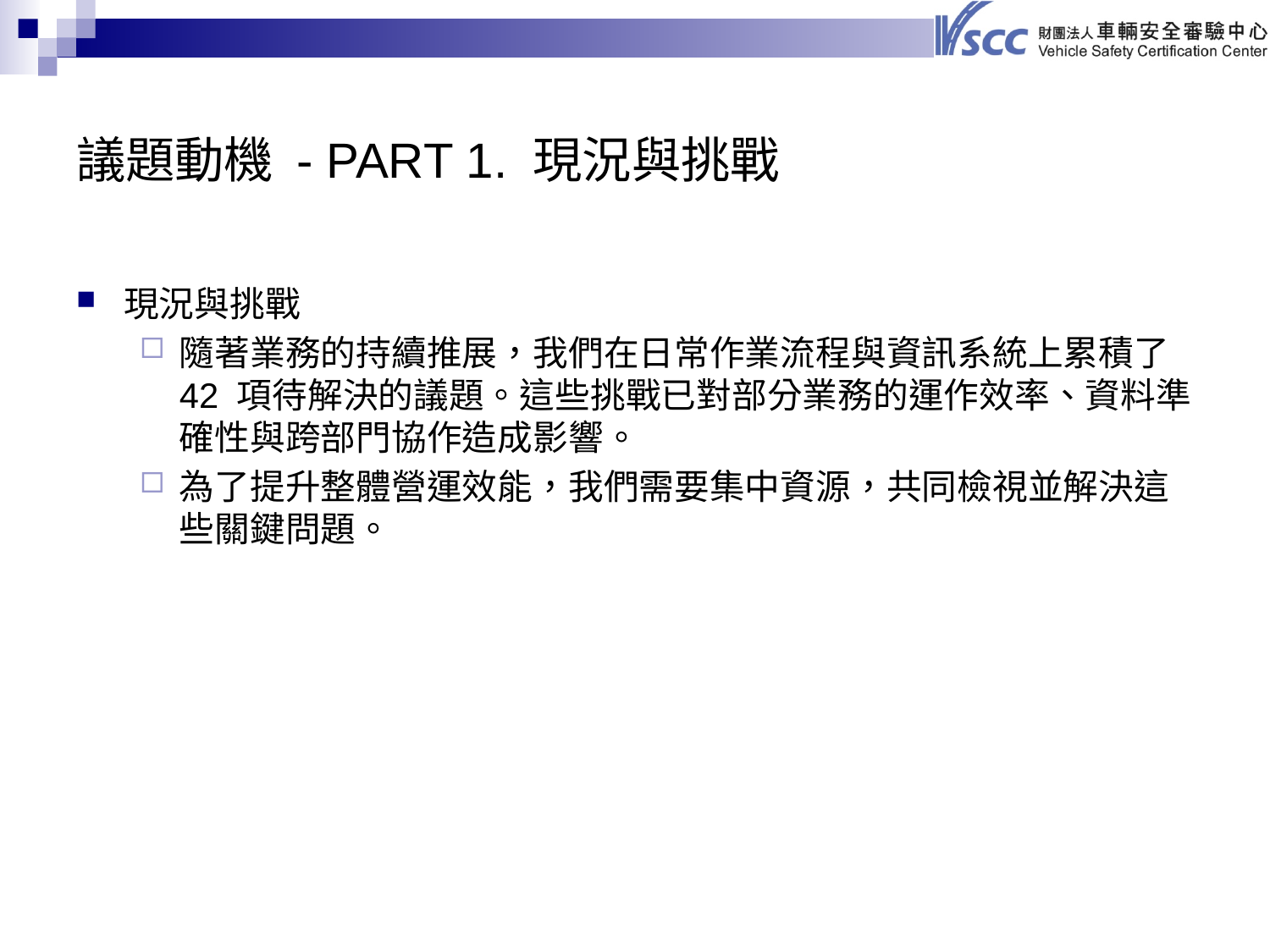

# 議題動機 - PART 1. 現況與挑戰
現況與挑戰
隨著業務的持續推展，我們在日常作業流程與資訊系統上累積了 42 項待解決的議題。這些挑戰已對部分業務的運作效率、資料準確性與跨部門協作造成影響。
為了提升整體營運效能，我們需要集中資源，共同檢視並解決這些關鍵問題。